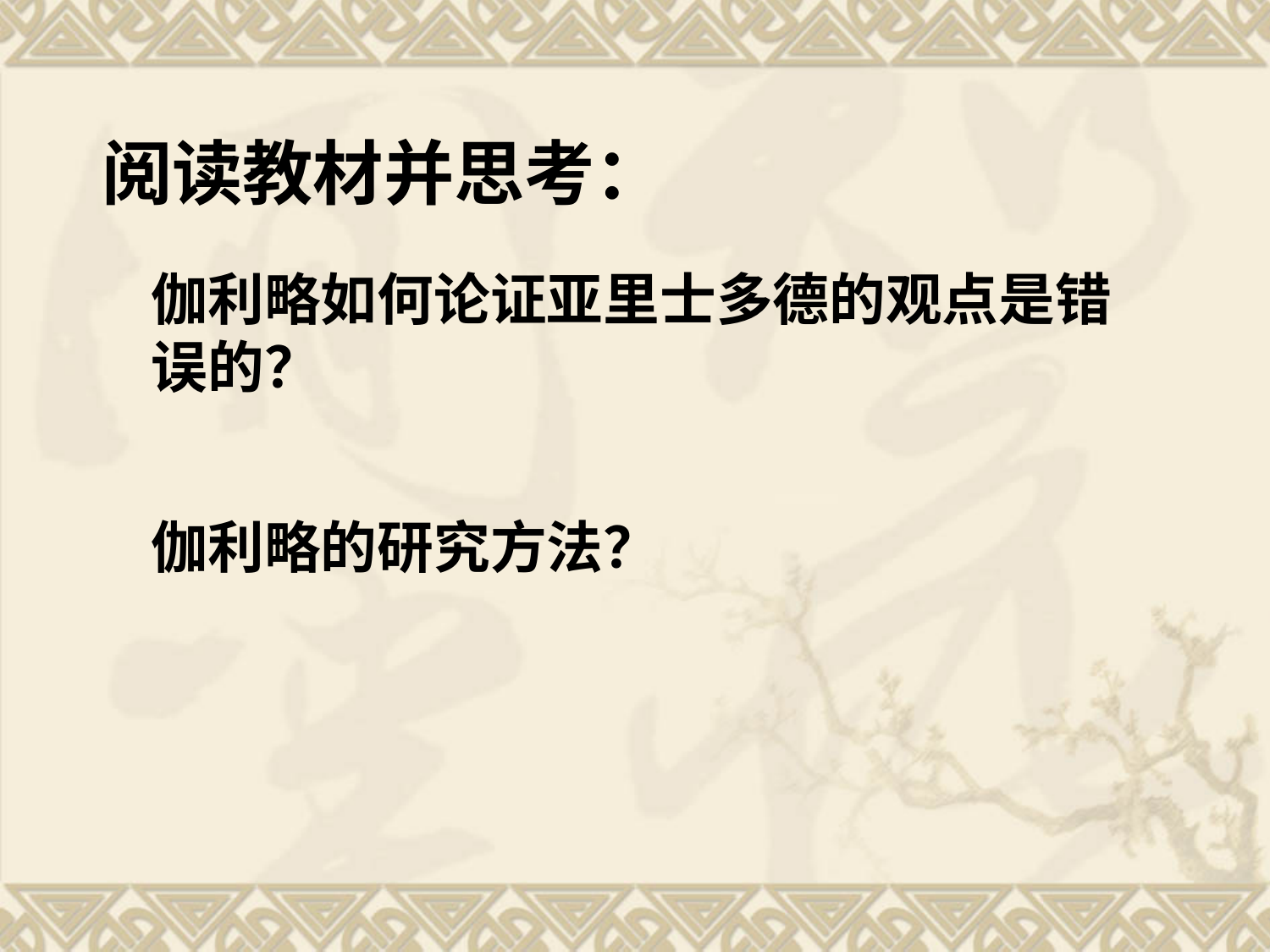

阅读教材并思考：
伽利略如何论证亚里士多德的观点是错误的？
伽利略的研究方法？